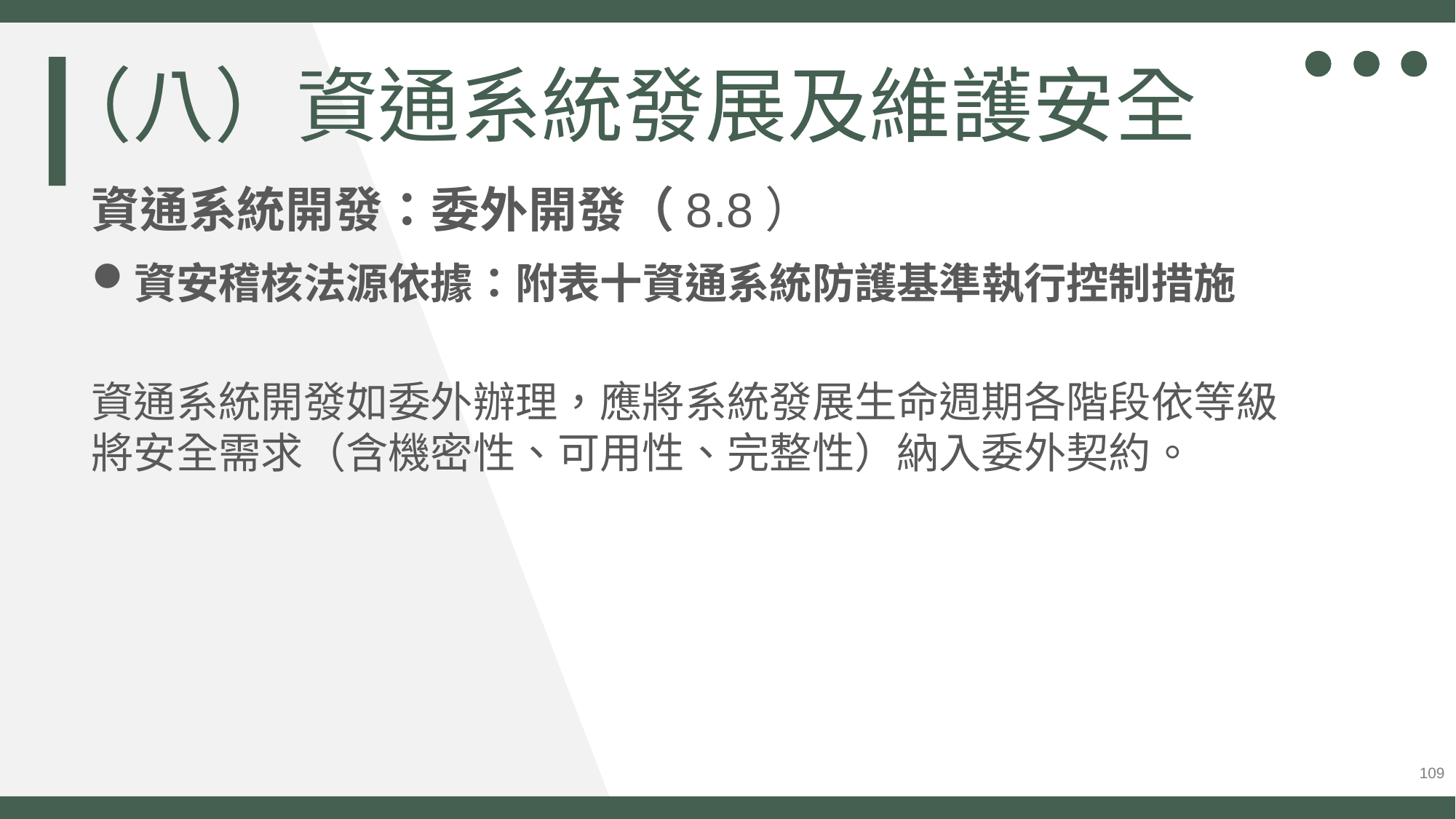

（八）資通系統發展及維護安全
資通系統開發：委外開發（8.8）
資安稽核法源依據：附表十資通系統防護基準執行控制措施
資通系統開發如委外辦理，應將系統發展生命週期各階段依等級
將安全需求（含機密性、可用性、完整性）納入委外契約。
109